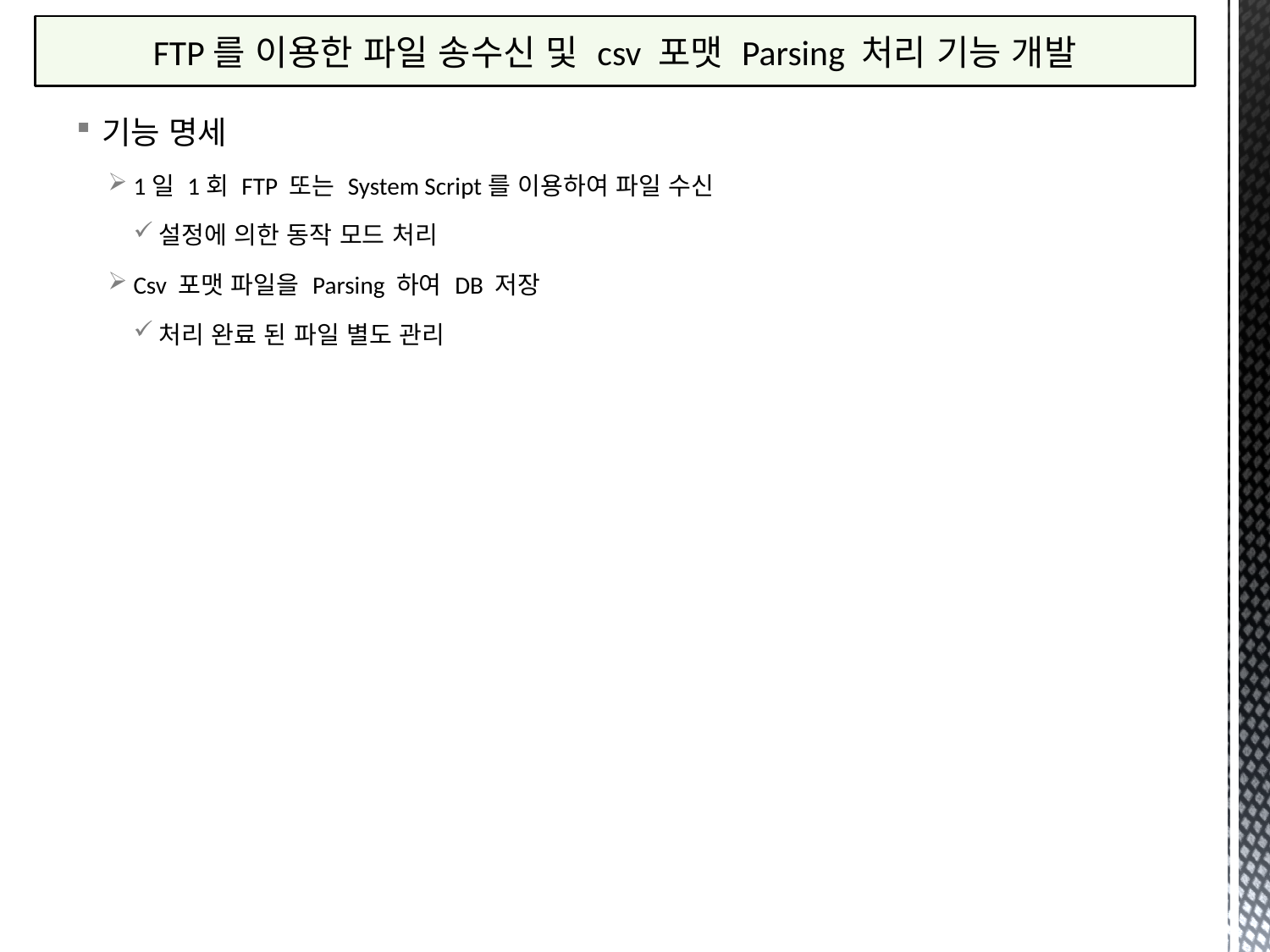

# FTP를 이용한 파일 송수신 및 csv 포맷 Parsing 처리 기능 개발
기능 명세
1일 1회 FTP 또는 System Script를 이용하여 파일 수신
설정에 의한 동작 모드 처리
Csv 포맷 파일을 Parsing 하여 DB 저장
처리 완료 된 파일 별도 관리